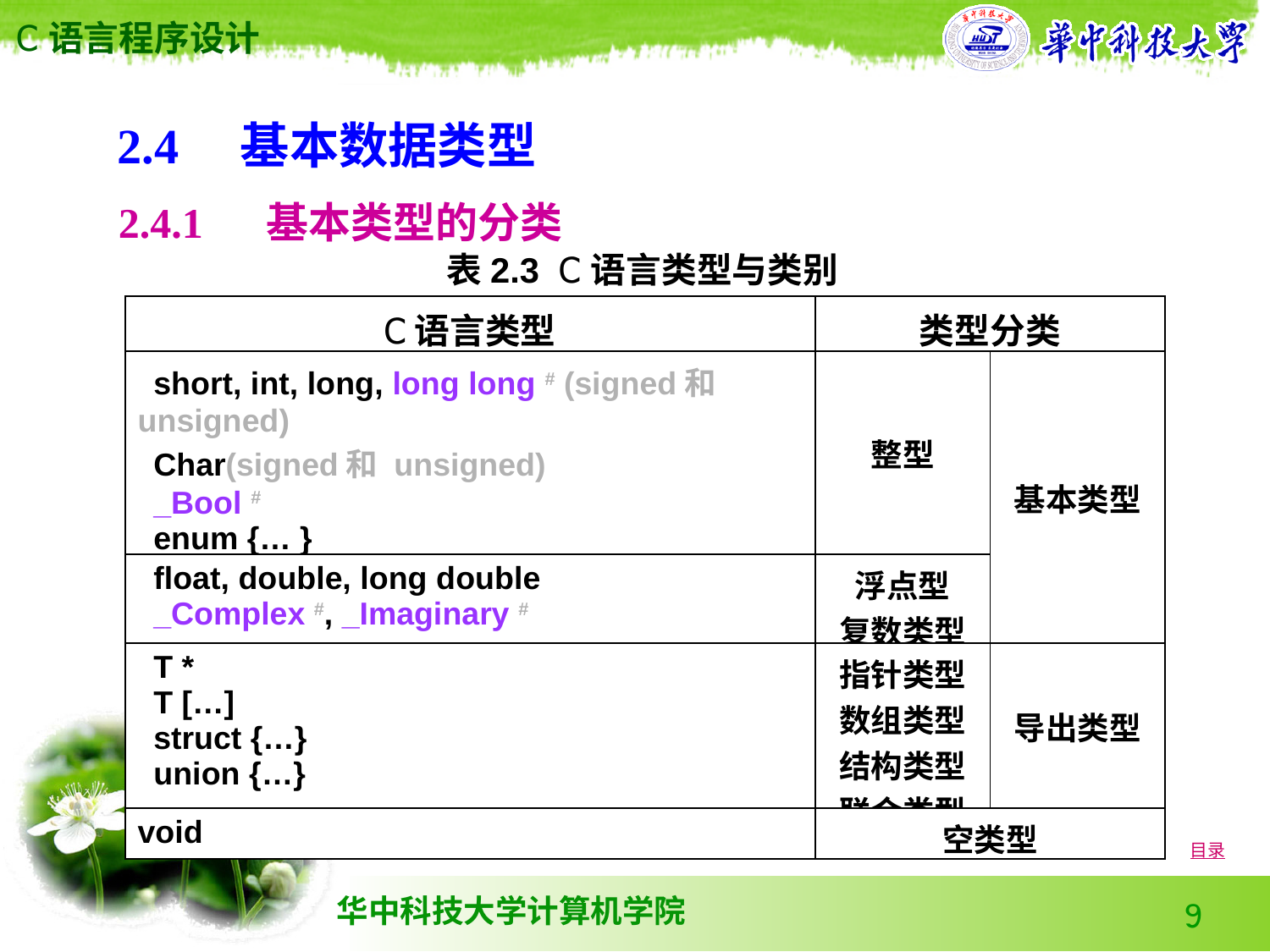

2.4　基本数据类型
2.4.1 　基本类型的分类
表2.3  C语言类型与类别
| C语言类型 | 类型分类 |  |
| --- | --- | --- |
| short, int, long, long long # (signed和 unsigned) Char(signed和 unsigned) \_Bool # enum {… } | 整型 | 基本类型 |
| float, double, long double \_Complex #, \_Imaginary # | 浮点型 复数类型 |  |
| T \* T […] struct {…} union {…} | 指针类型 数组类型 结构类型 联合类型 | 导出类型 |
| void | 空类型 |  |
目录
9